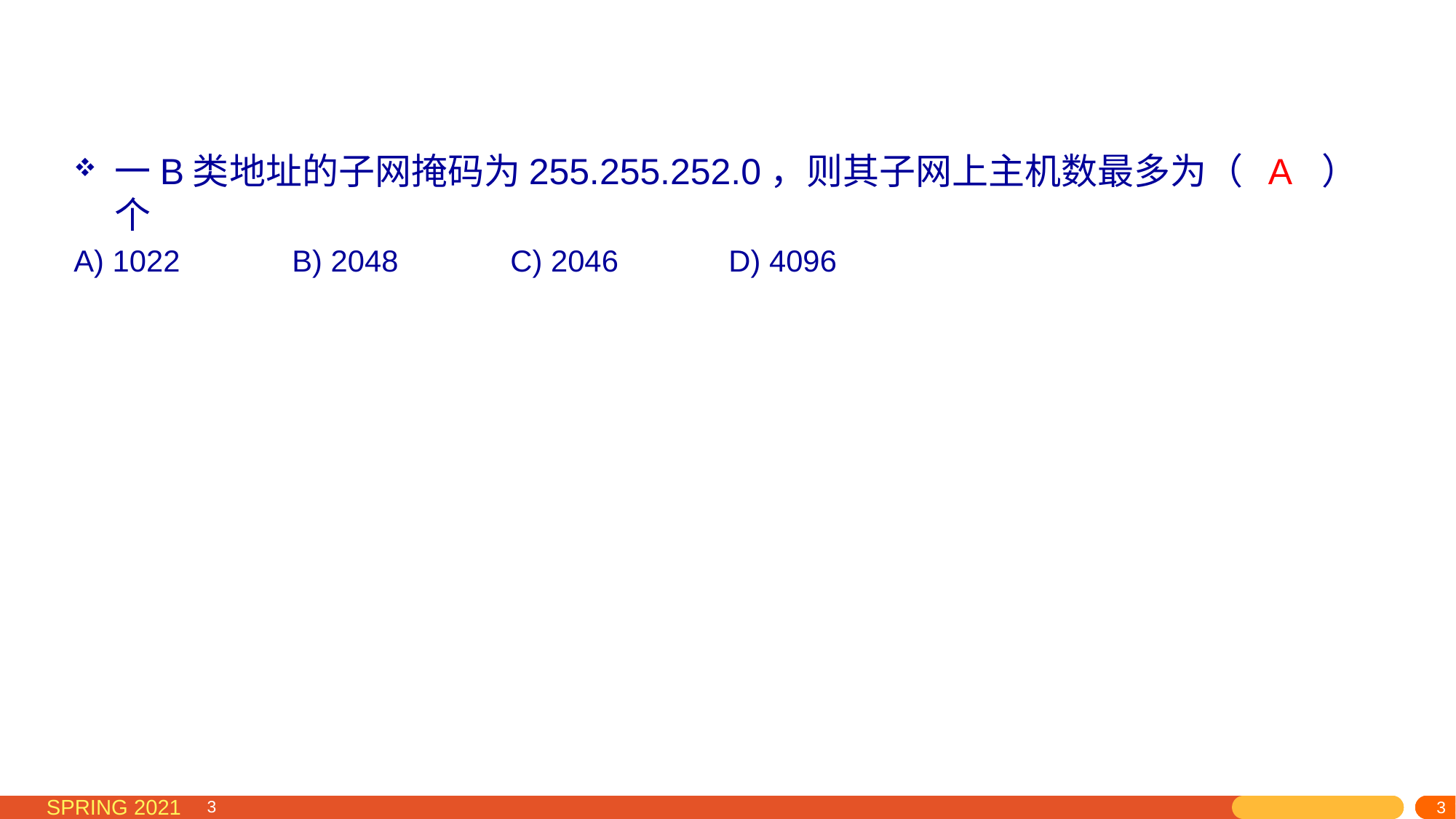

#
一B类地址的子网掩码为255.255.252.0，则其子网上主机数最多为（  A  ）个
A) 1022		B) 2048		C) 2046		D) 4096